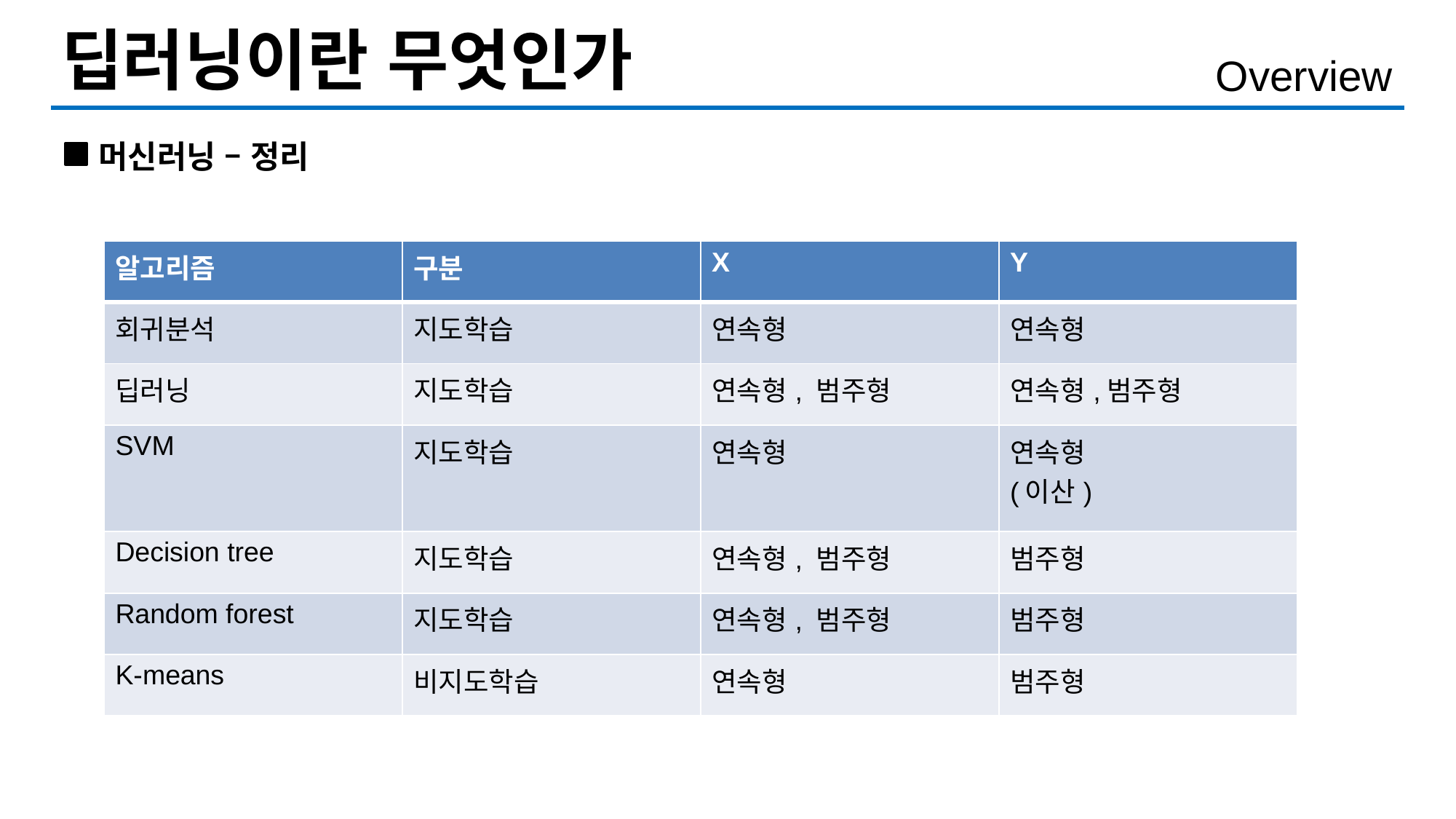

딥러닝이란 무엇인가
Overview
머신러닝 – 정리

| 알고리즘 | 구분 | X | Y |
| --- | --- | --- | --- |
| 회귀분석 | 지도학습 | 연속형 | 연속형 |
| 딥러닝 | 지도학습 | 연속형, 범주형 | 연속형,범주형 |
| SVM | 지도학습 | 연속형 | 연속형 (이산) |
| Decision tree | 지도학습 | 연속형, 범주형 | 범주형 |
| Random forest | 지도학습 | 연속형, 범주형 | 범주형 |
| K-means | 비지도학습 | 연속형 | 범주형 |
12